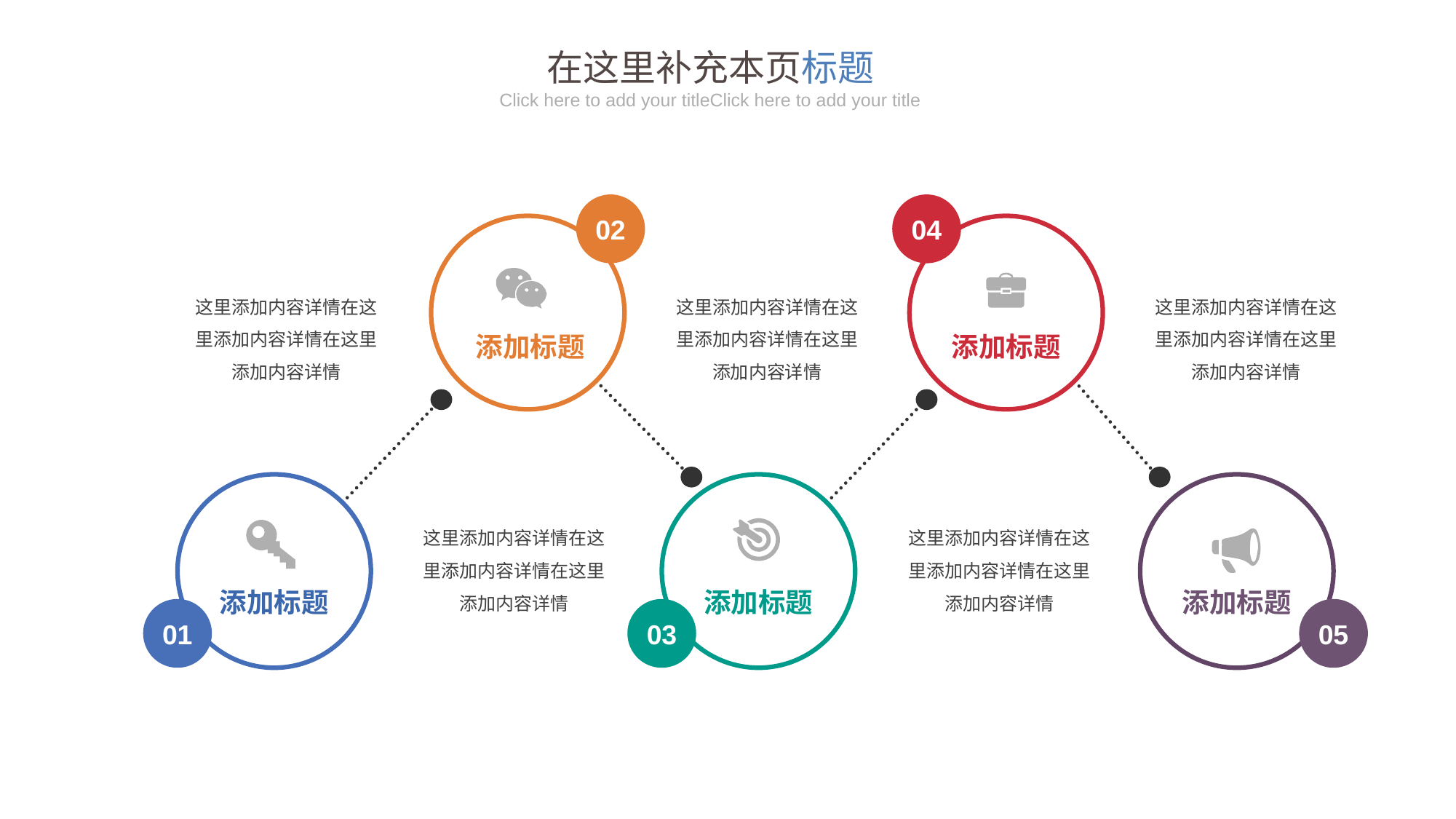

在这里补充本页标题
Click here to add your titleClick here to add your title
02
04

01
03
05
这里添加内容详情在这里添加内容详情在这里添加内容详情
这里添加内容详情在这里添加内容详情在这里添加内容详情
这里添加内容详情在这里添加内容详情在这里添加内容详情
添加标题
添加标题
这里添加内容详情在这里添加内容详情在这里添加内容详情
这里添加内容详情在这里添加内容详情在这里添加内容详情
添加标题
添加标题
添加标题